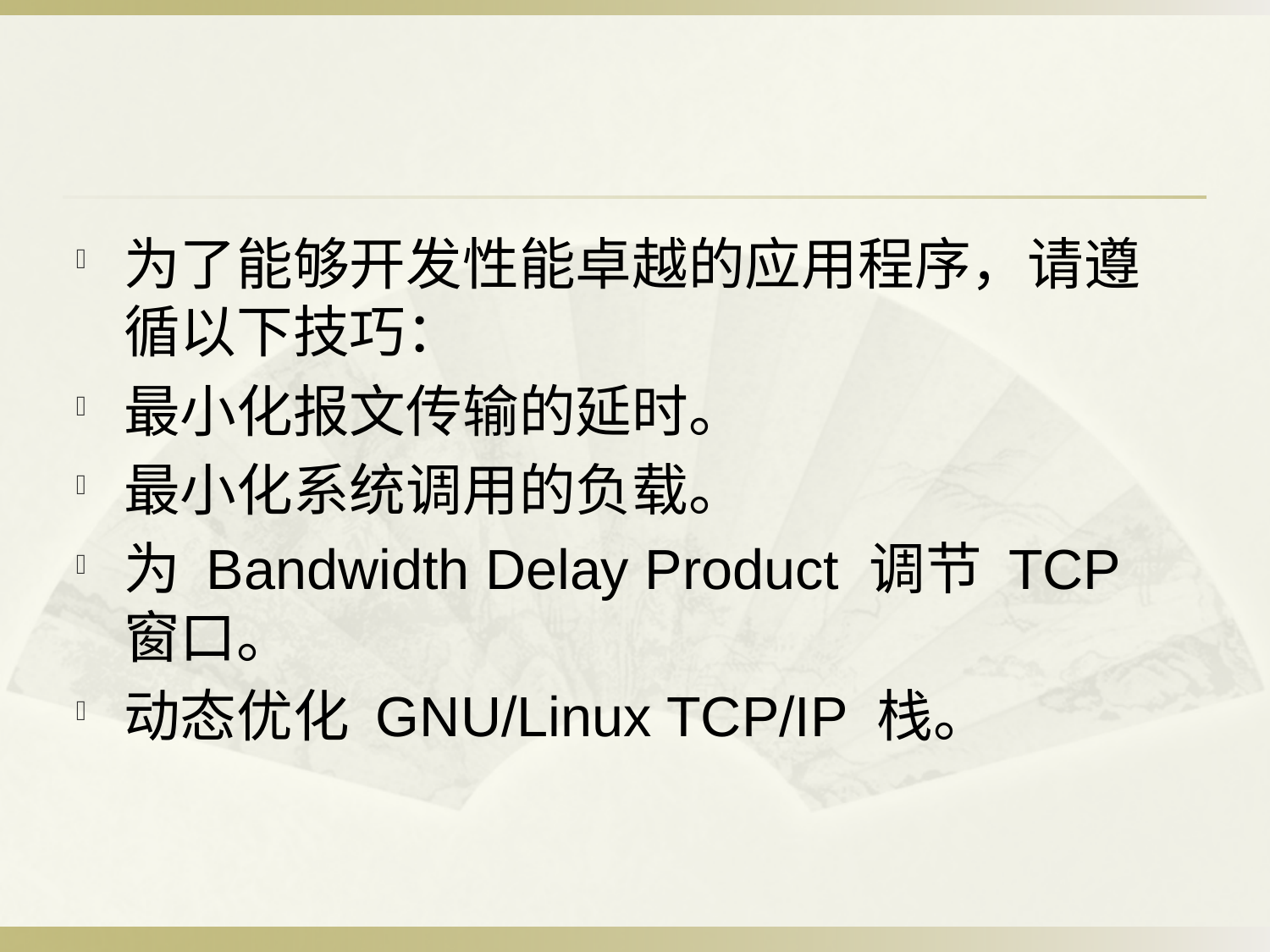

#
为了能够开发性能卓越的应用程序，请遵循以下技巧：
最小化报文传输的延时。
最小化系统调用的负载。
为 Bandwidth Delay Product 调节 TCP 窗口。
动态优化 GNU/Linux TCP/IP 栈。